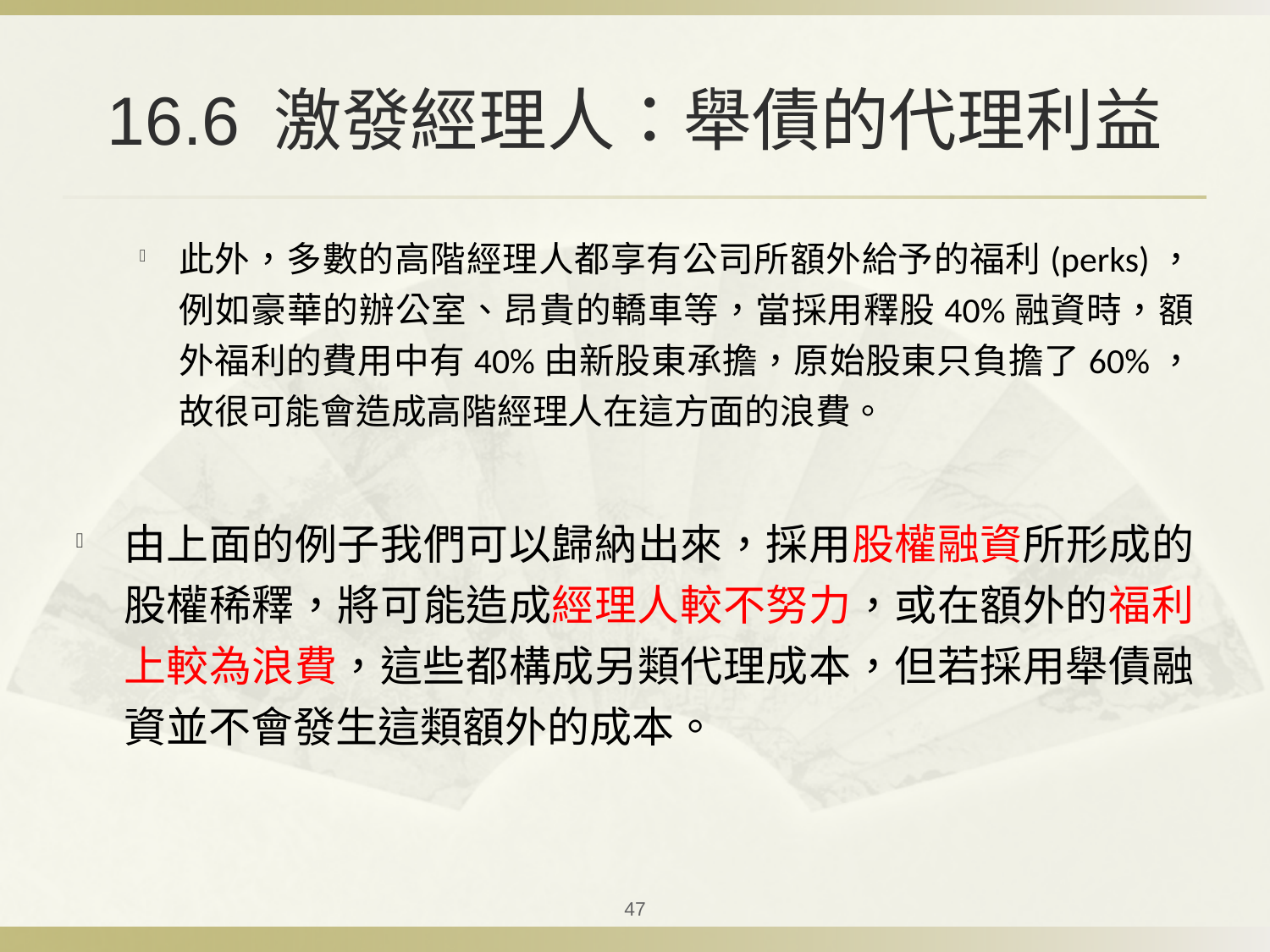

# 16.6 激發經理人：舉債的代理利益
此外，多數的高階經理人都享有公司所額外給予的福利(perks)，例如豪華的辦公室、昂貴的轎車等，當採用釋股40%融資時，額外福利的費用中有40%由新股東承擔，原始股東只負擔了60%，故很可能會造成高階經理人在這方面的浪費。

由上面的例子我們可以歸納出來，採用股權融資所形成的股權稀釋，將可能造成經理人較不努力，或在額外的福利上較為浪費，這些都構成另類代理成本，但若採用舉債融資並不會發生這類額外的成本。

47